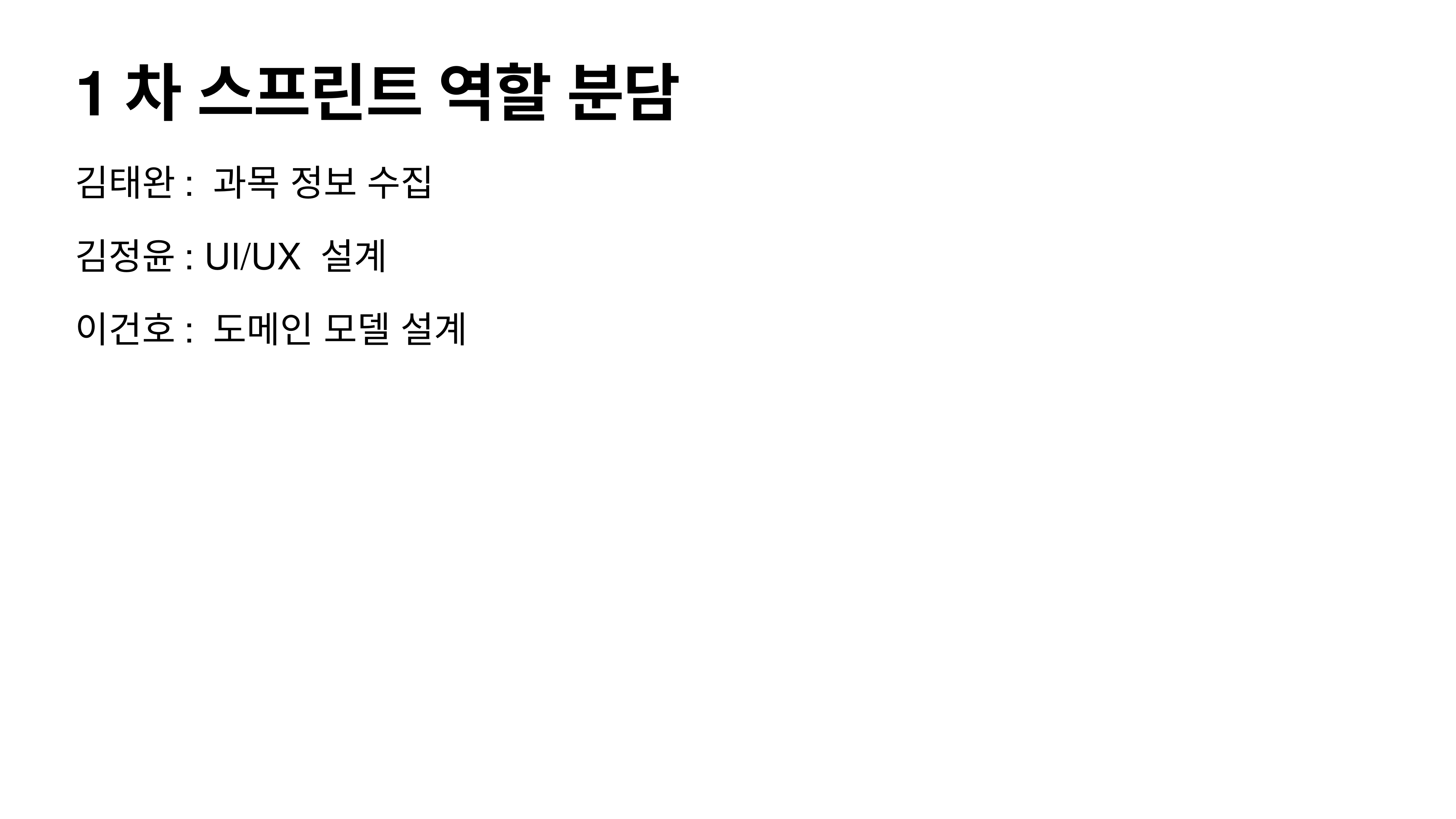

# 1차 스프린트 역할 분담
김태완: 과목 정보 수집
김정윤: UI/UX 설계
이건호: 도메인 모델 설계